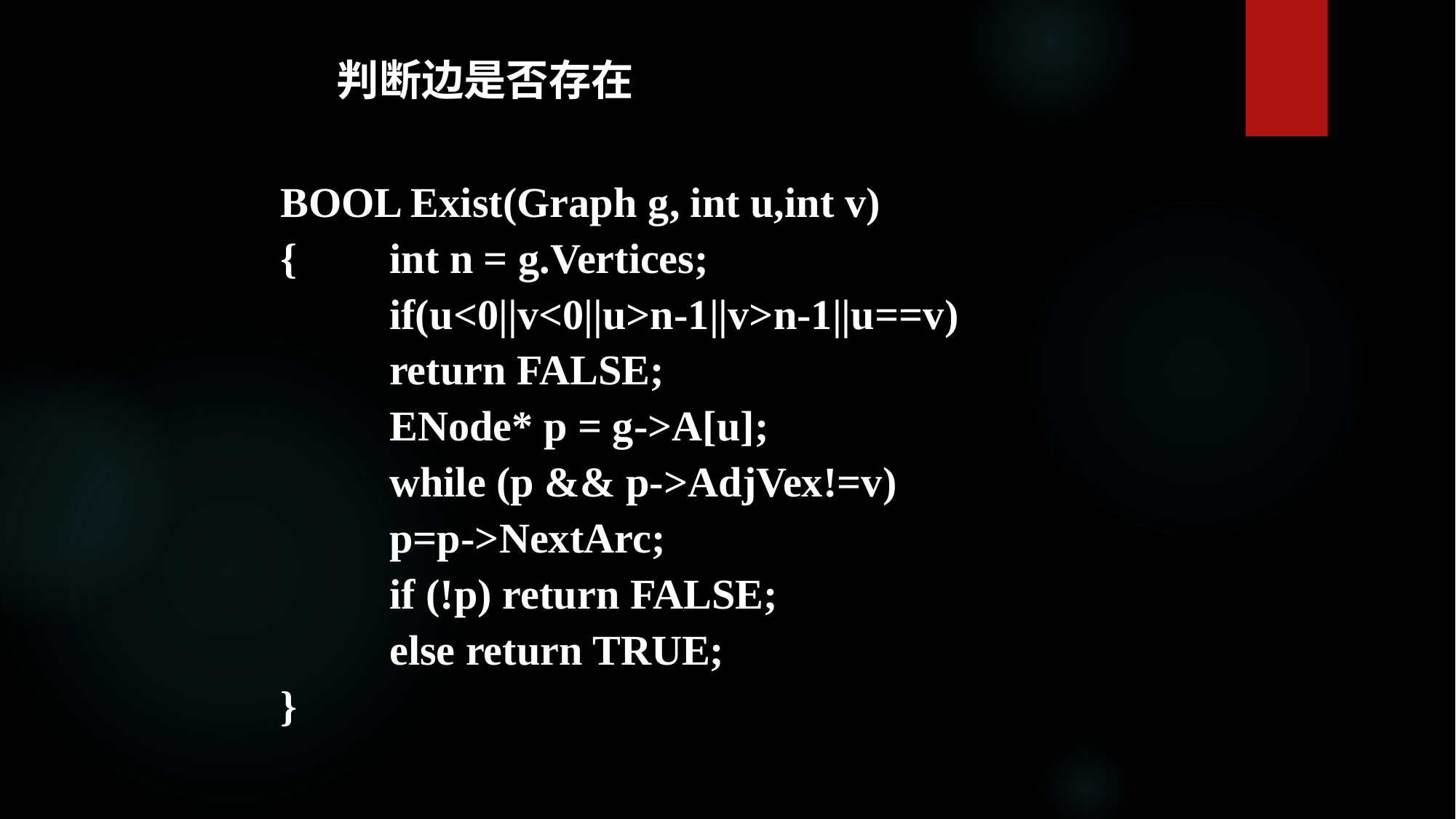

判断边是否存在
BOOL Exist(Graph g, int u,int v)
{	int n = g.Vertices;
   	if(u<0||v<0||u>n-1||v>n-1||u==v)
      	return FALSE;
	ENode* p = g->A[u];
	while (p && p->AdjVex!=v)
       	p=p->NextArc;
   	if (!p) return FALSE;
   	else return TRUE;
}